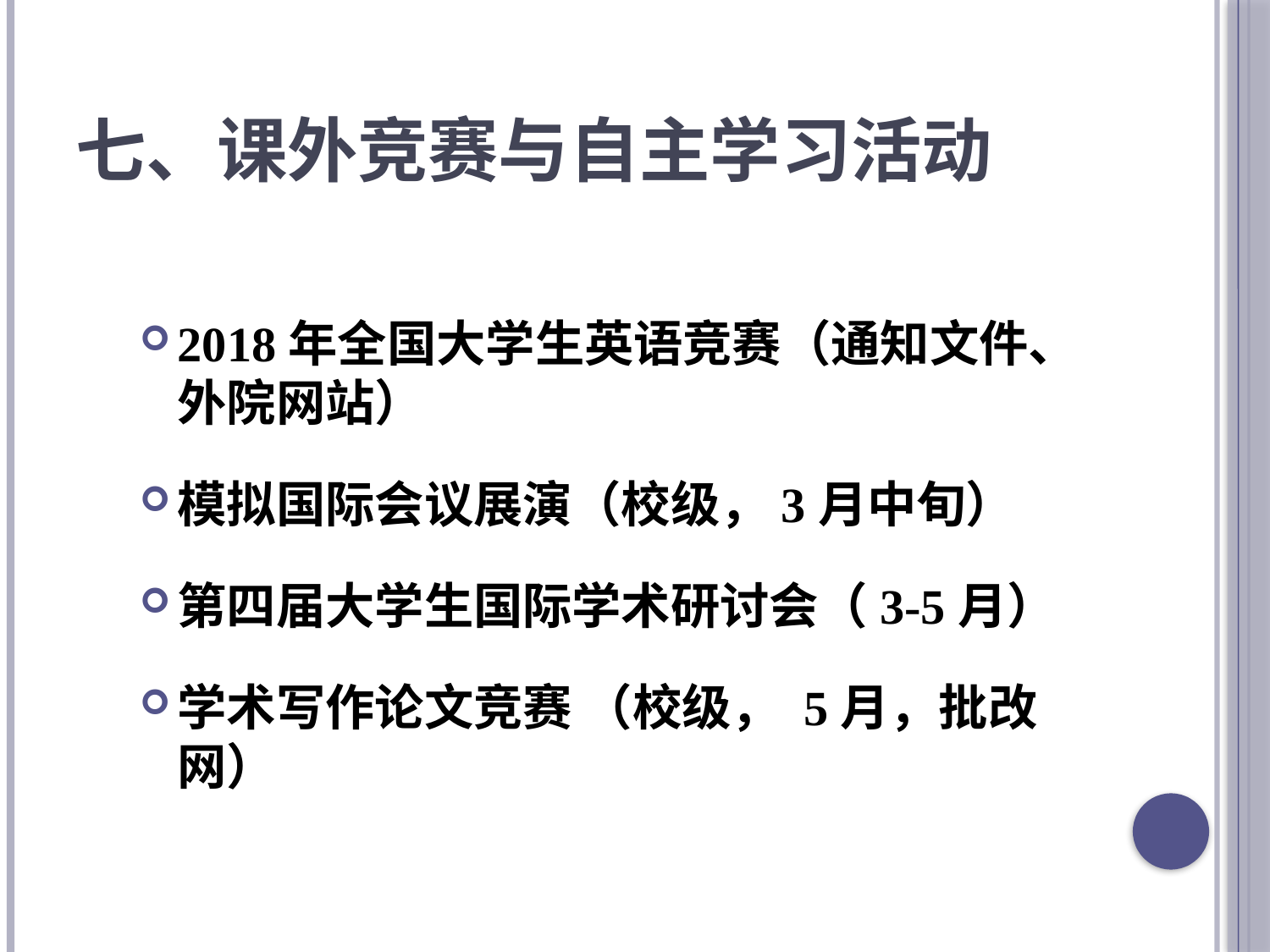

# 七、课外竞赛与自主学习活动
2018年全国大学生英语竞赛（通知文件、外院网站）
模拟国际会议展演（校级，3月中旬）
第四届大学生国际学术研讨会（3-5月）
学术写作论文竞赛 （校级， 5月，批改网）